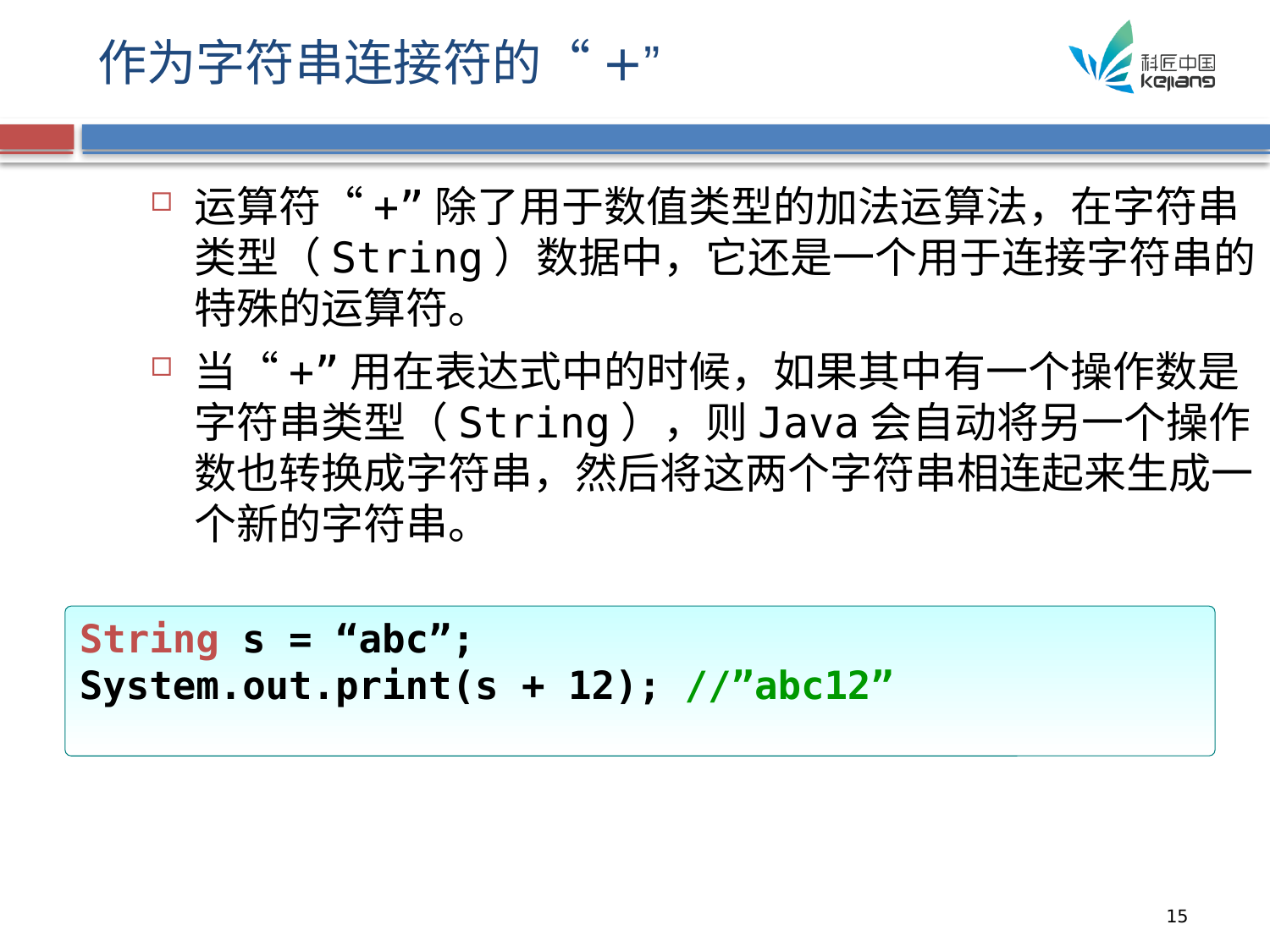

# 作为字符串连接符的“+”
运算符“+”除了用于数值类型的加法运算法，在字符串类型（String）数据中，它还是一个用于连接字符串的特殊的运算符。
当“+”用在表达式中的时候，如果其中有一个操作数是字符串类型（String），则Java会自动将另一个操作数也转换成字符串，然后将这两个字符串相连起来生成一个新的字符串。
String s = “abc”;
System.out.print(s + 12); //”abc12”
15